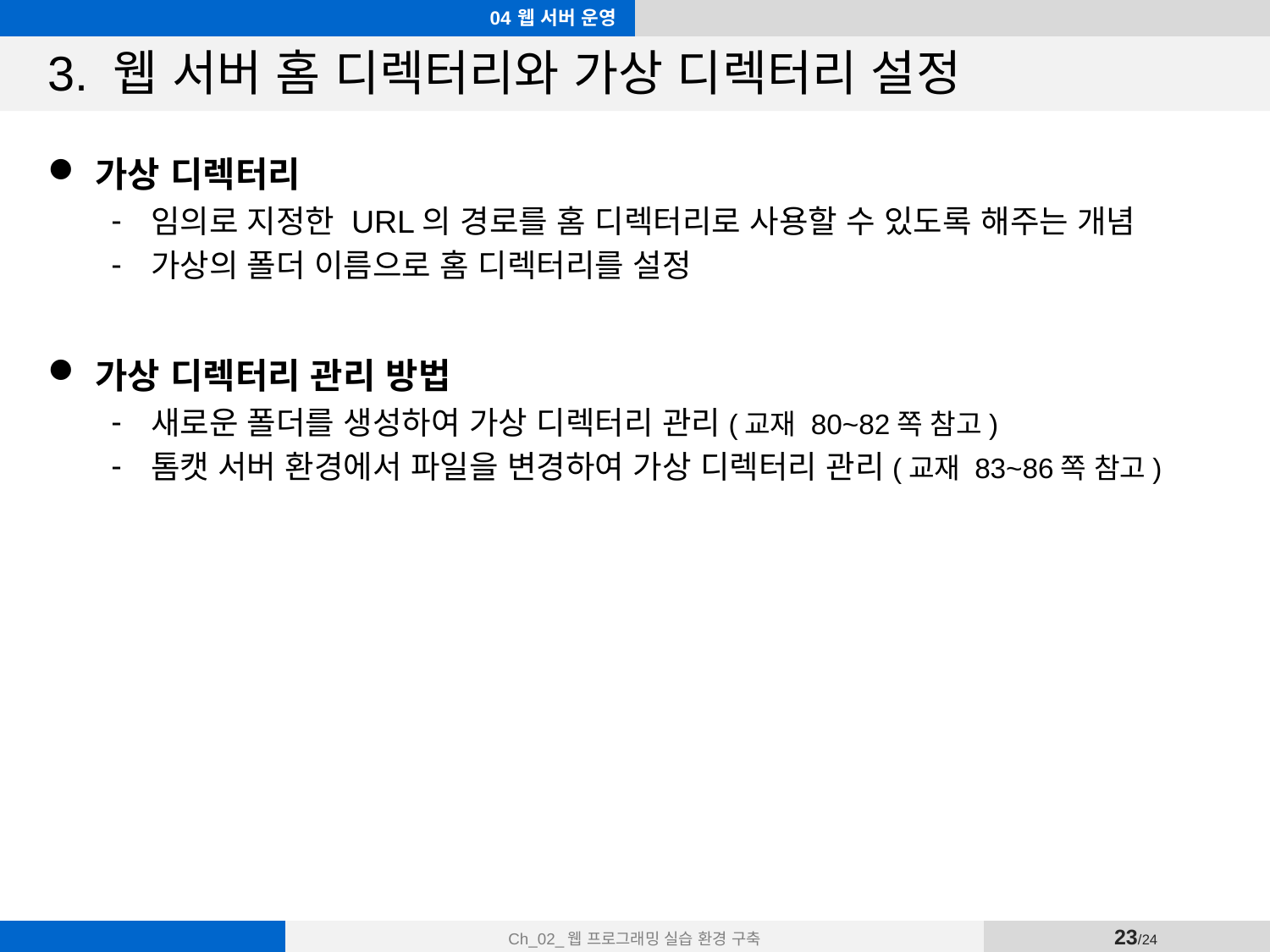

04 웹 서버 운영
# 3. 웹 서버 홈 디렉터리와 가상 디렉터리 설정
가상 디렉터리
임의로 지정한 URL의 경로를 홈 디렉터리로 사용할 수 있도록 해주는 개념
가상의 폴더 이름으로 홈 디렉터리를 설정

가상 디렉터리 관리 방법
새로운 폴더를 생성하여 가상 디렉터리 관리(교재 80~82쪽 참고)
톰캣 서버 환경에서 파일을 변경하여 가상 디렉터리 관리(교재 83~86쪽 참고)